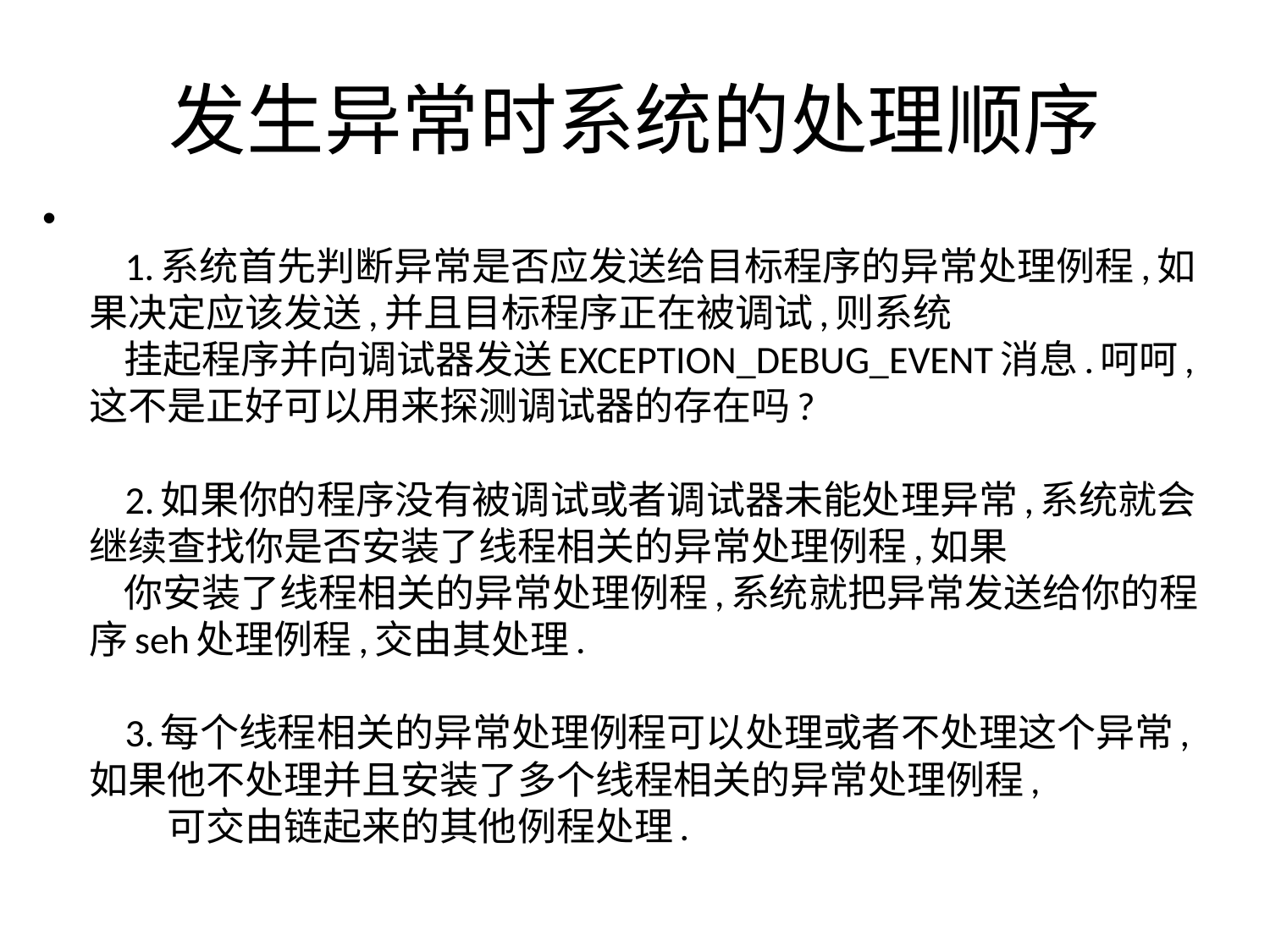

# 发生异常时系统的处理顺序
    1.系统首先判断异常是否应发送给目标程序的异常处理例程,如果决定应该发送,并且目标程序正在被调试,则系统
    挂起程序并向调试器发送EXCEPTION_DEBUG_EVENT消息.呵呵,这不是正好可以用来探测调试器的存在吗?
    2.如果你的程序没有被调试或者调试器未能处理异常,系统就会继续查找你是否安装了线程相关的异常处理例程,如果
    你安装了线程相关的异常处理例程,系统就把异常发送给你的程序seh处理例程,交由其处理.
    3.每个线程相关的异常处理例程可以处理或者不处理这个异常,如果他不处理并且安装了多个线程相关的异常处理例程,
        可交由链起来的其他例程处理.